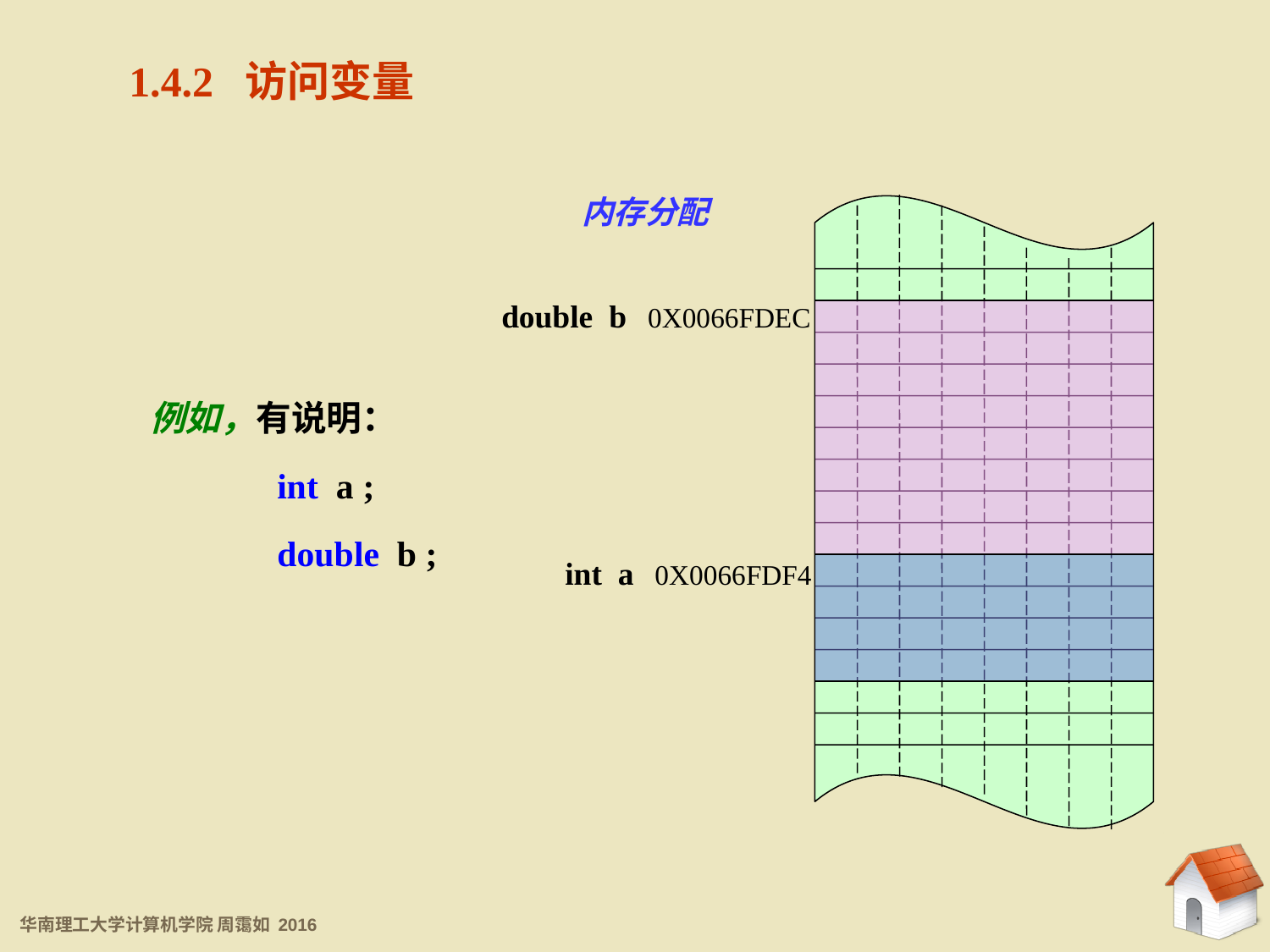

1.4.2  访问变量
内存分配

double  b   0X0066FDEC

例如，有说明：
	int  a ;
	double  b ;
int  a   0X0066FDF4